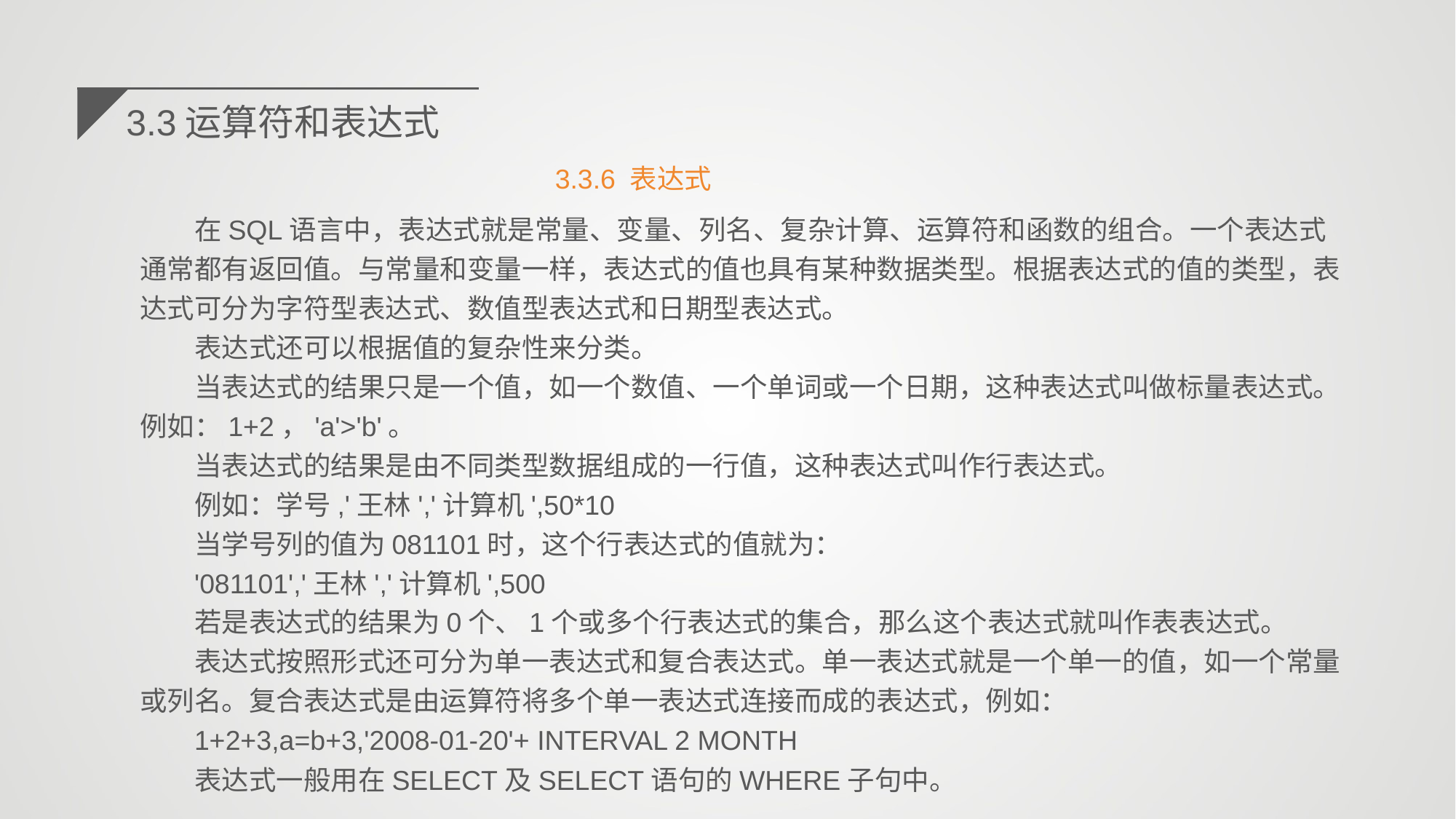

3.3运算符和表达式

3.3.6 表达式
在SQL语言中，表达式就是常量、变量、列名、复杂计算、运算符和函数的组合。一个表达式通常都有返回值。与常量和变量一样，表达式的值也具有某种数据类型。根据表达式的值的类型，表达式可分为字符型表达式、数值型表达式和日期型表达式。
表达式还可以根据值的复杂性来分类。
当表达式的结果只是一个值，如一个数值、一个单词或一个日期，这种表达式叫做标量表达式。例如：1+2，'a'>'b'。
当表达式的结果是由不同类型数据组成的一行值，这种表达式叫作行表达式。
例如：学号,'王林','计算机',50*10
当学号列的值为081101时，这个行表达式的值就为：
'081101','王林','计算机',500
若是表达式的结果为0个、1个或多个行表达式的集合，那么这个表达式就叫作表表达式。
表达式按照形式还可分为单一表达式和复合表达式。单一表达式就是一个单一的值，如一个常量或列名。复合表达式是由运算符将多个单一表达式连接而成的表达式，例如：
1+2+3,a=b+3,'2008-01-20'+ INTERVAL 2 MONTH
表达式一般用在SELECT及SELECT语句的WHERE子句中。